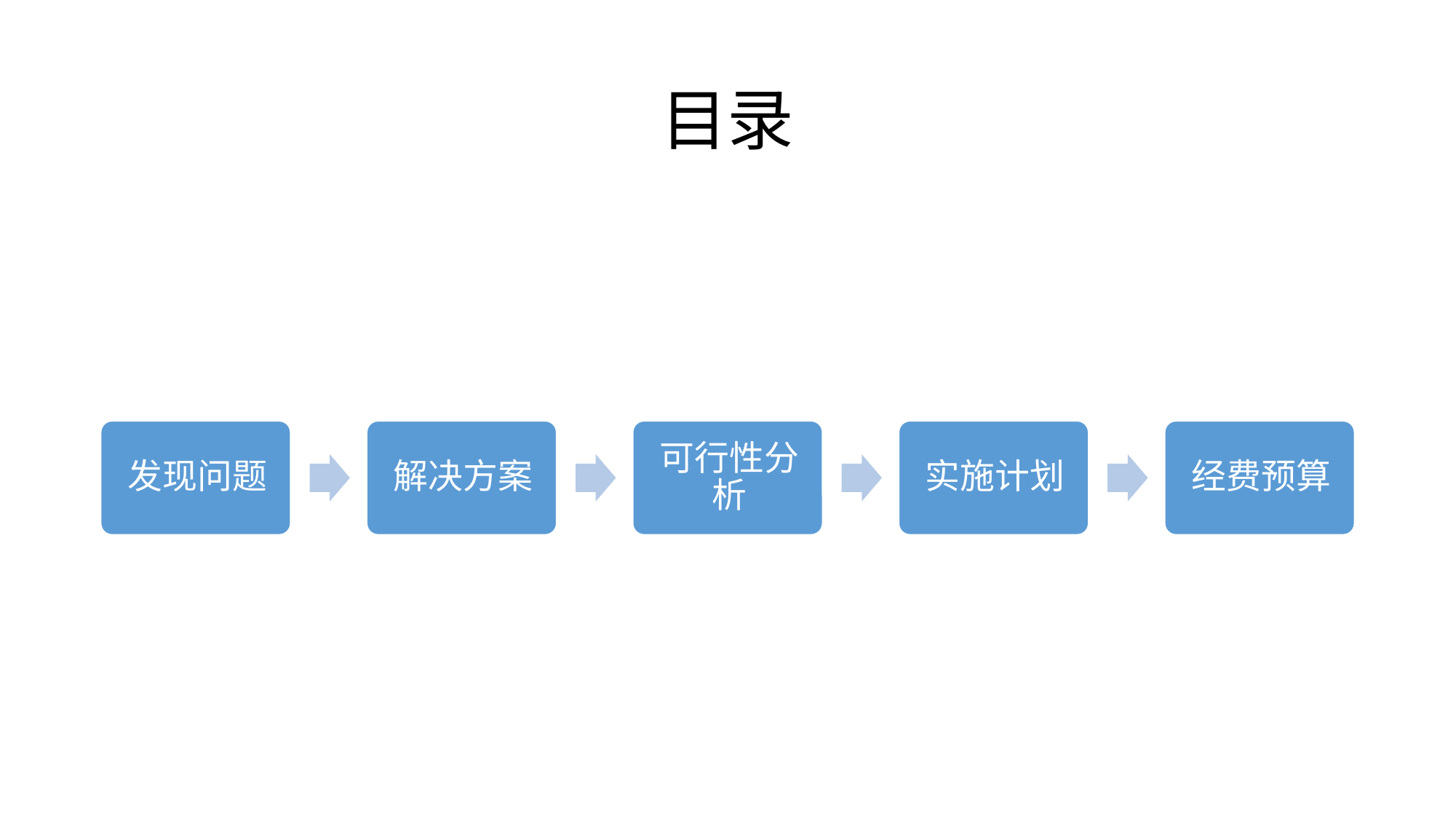

# 目录
发现问题

解决方案

可行性分析

实施计划

经费预算